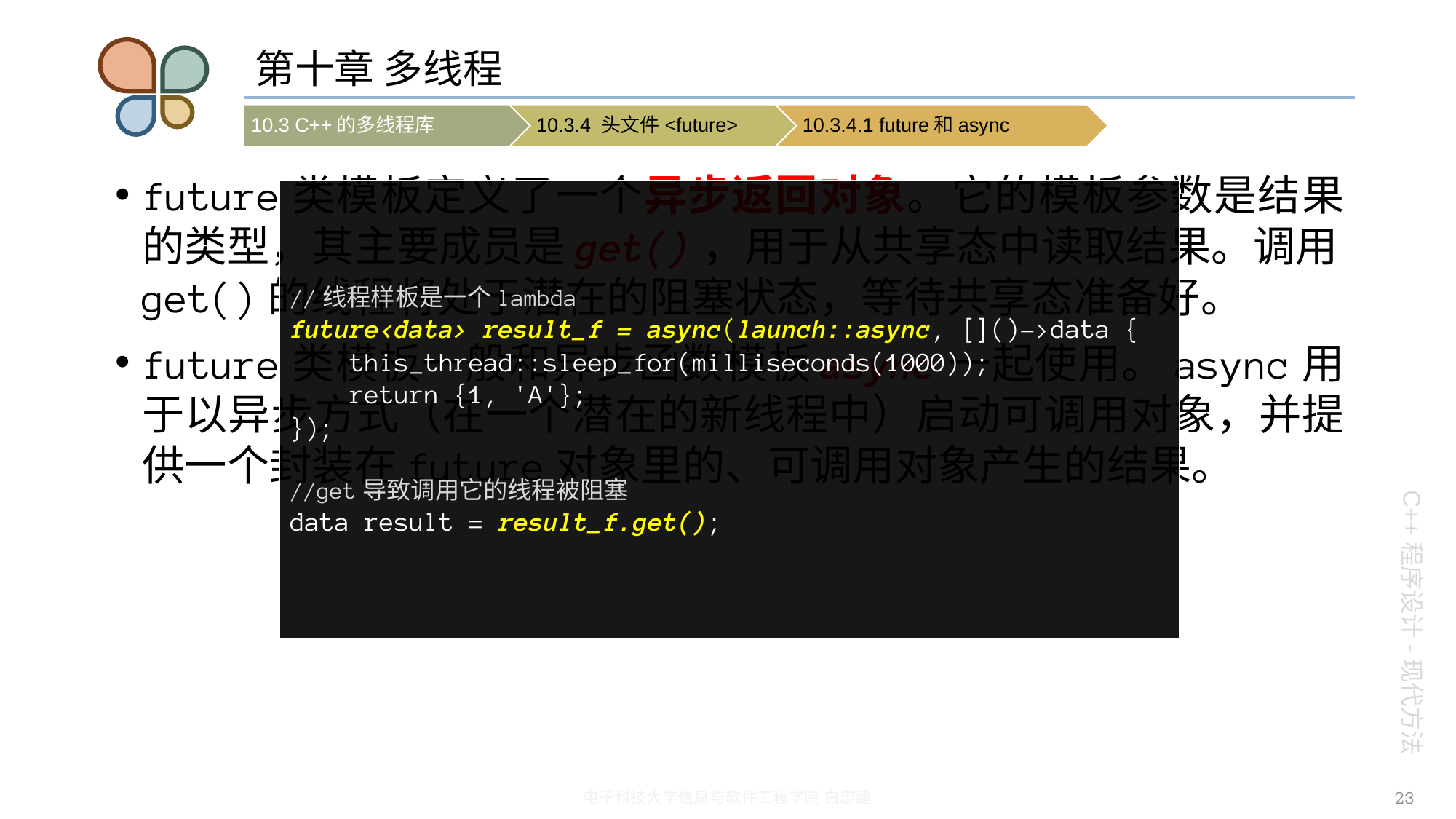

# 第十章 多线程
10.3 C++的多线程库
10.3.4 头文件<future>
10.3.4.1 future和async
future类模板定义了一个异步返回对象。它的模板参数是结果的类型，其主要成员是get()，用于从共享态中读取结果。调用get()的线程将处于潜在的阻塞状态，等待共享态准备好。
future类模板一般和异步函数模板async一起使用。async用于以异步方式（在一个潜在的新线程中）启动可调用对象，并提供一个封装在future对象里的、可调用对象产生的结果。
//线程样板是一个lambda
future<data> result_f = async(launch::async, []()->data {
    this_thread::sleep_for(milliseconds(1000));
    return {1, 'A'};
});

//get导致调用它的线程被阻塞
data result = result_f.get();
23